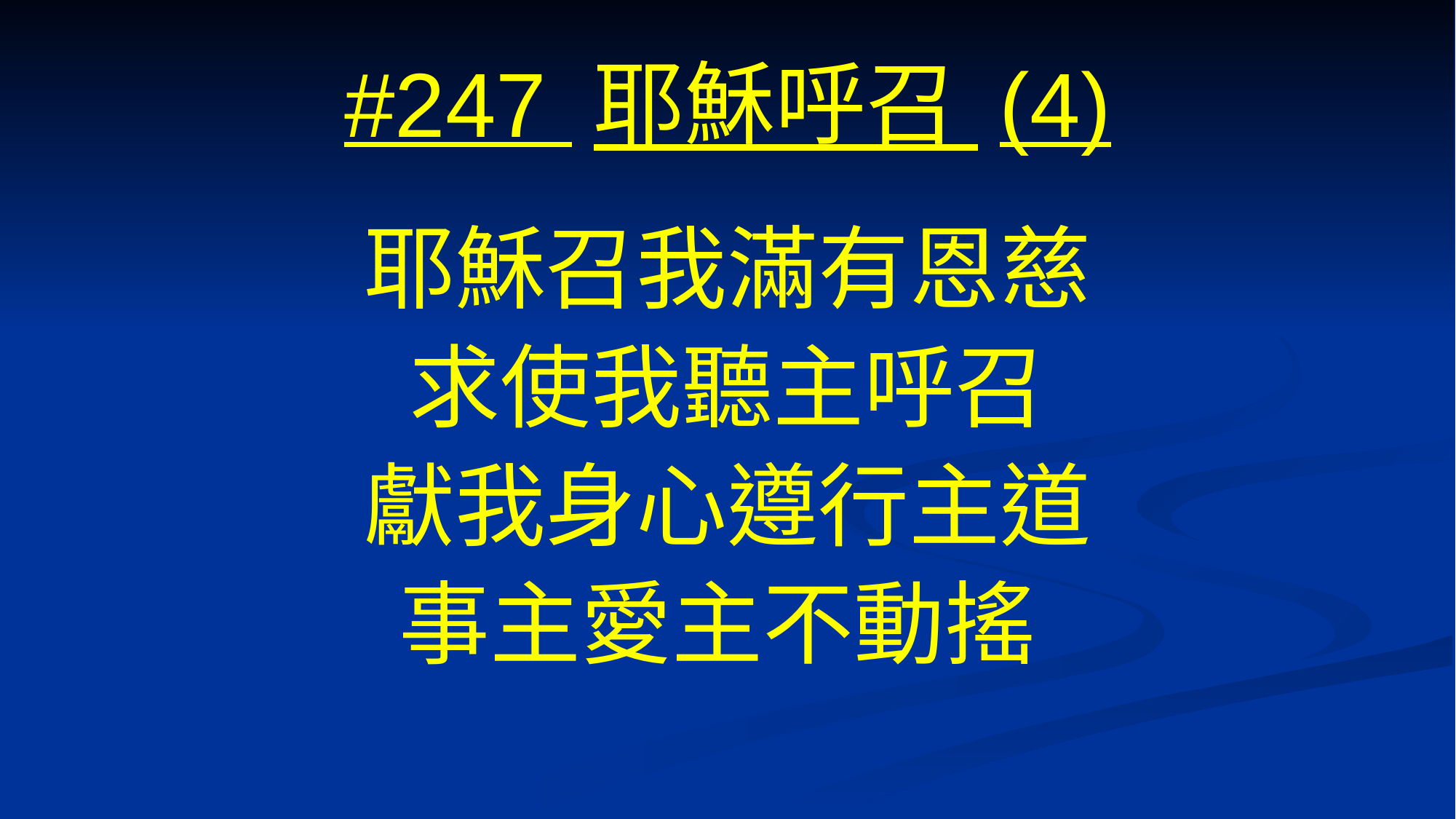

# #247 耶穌呼召 (4)
耶穌召我滿有恩慈
求使我聽主呼召
獻我身心遵行主道
事主愛主不動搖